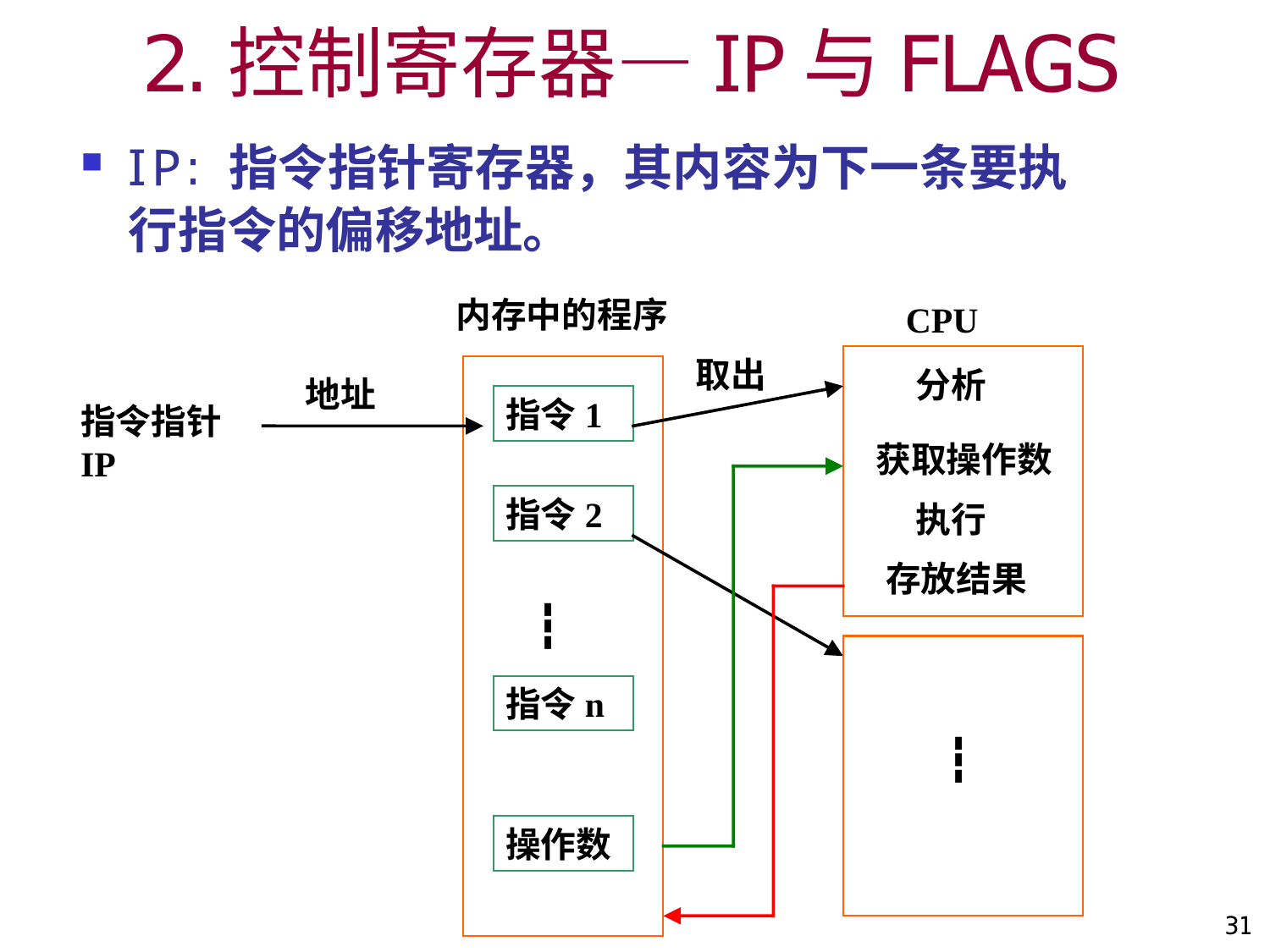

# 2.控制寄存器—IP与FLAGS
IP: 指令指针寄存器，其内容为下一条要执行指令的偏移地址。

内存中的程序
CPU
取出

分析
地址
指令1

指令指针IP

获取操作数

指令2
执行

存放结果

┇

指令n
┇
操作数

31